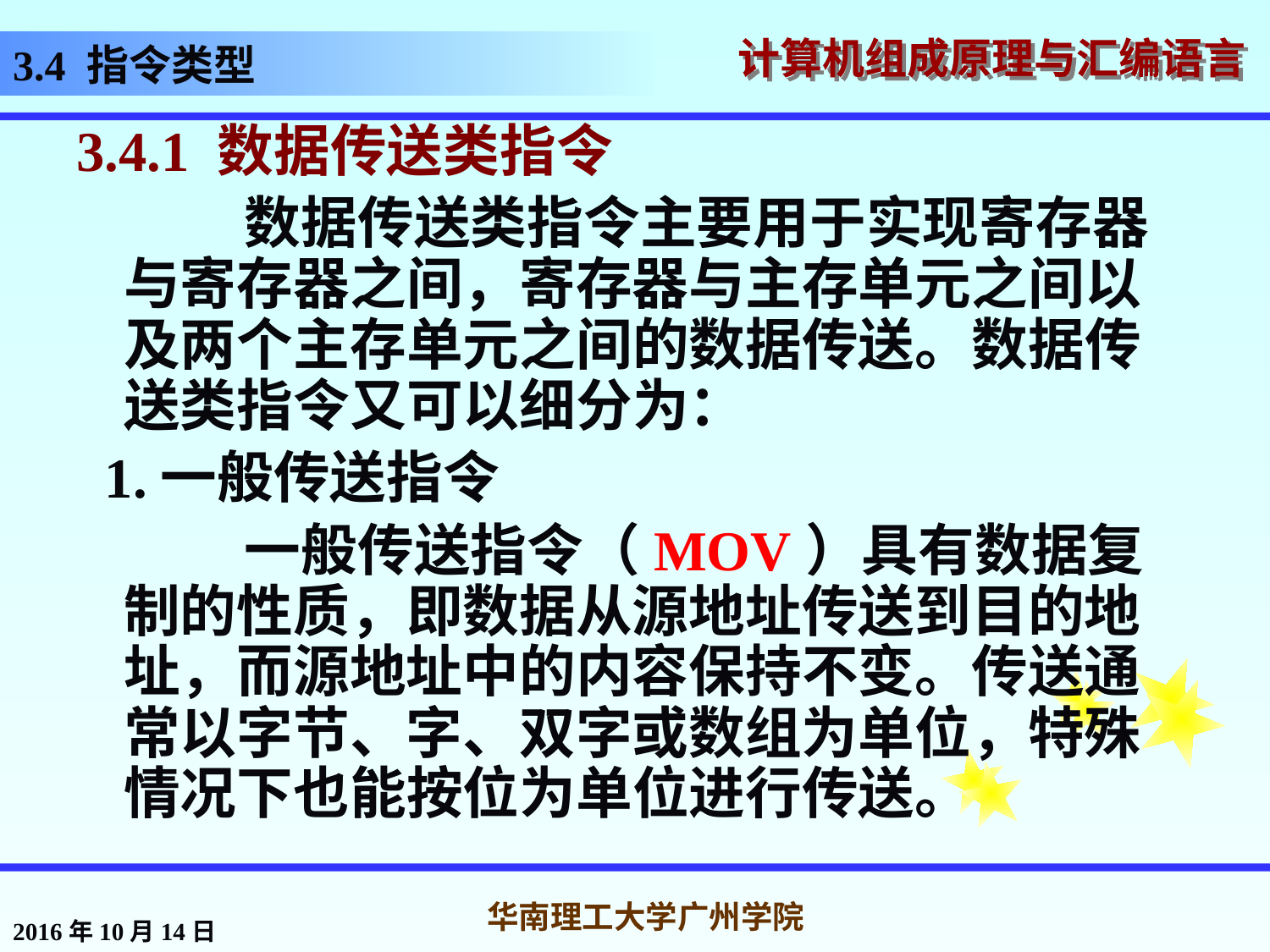

3.4 指令类型
3.4.1 数据传送类指令
            数据传送类指令主要用于实现寄存器与寄存器之间，寄存器与主存单元之间以及两个主存单元之间的数据传送。数据传送类指令又可以细分为：
  1.一般传送指令
            一般传送指令（MOV）具有数据复制的性质，即数据从源地址传送到目的地址，而源地址中的内容保持不变。传送通常以字节、字、双字或数组为单位，特殊情况下也能按位为单位进行传送。
2016年10月14日
华南理工大学广州学院